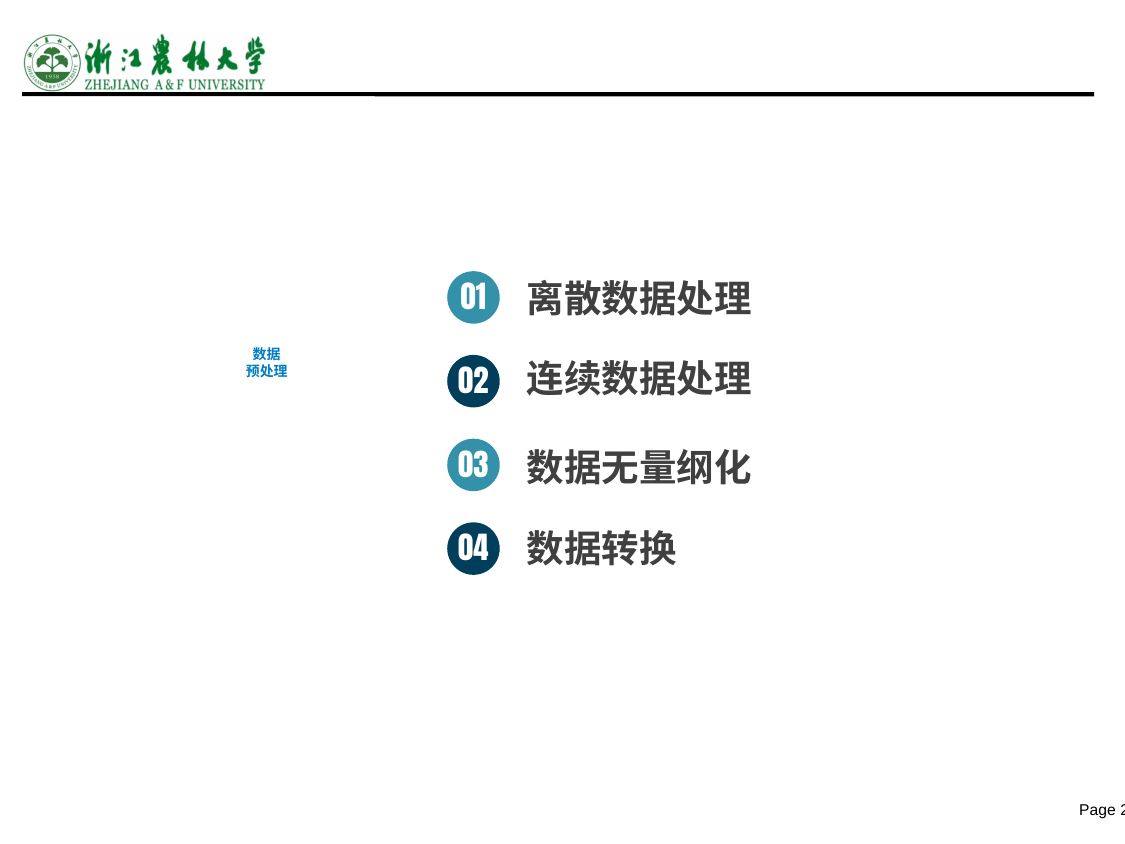

01
离散数据处理
数据
预处理
02
连续数据处理
03
数据无量纲化
04
数据转换